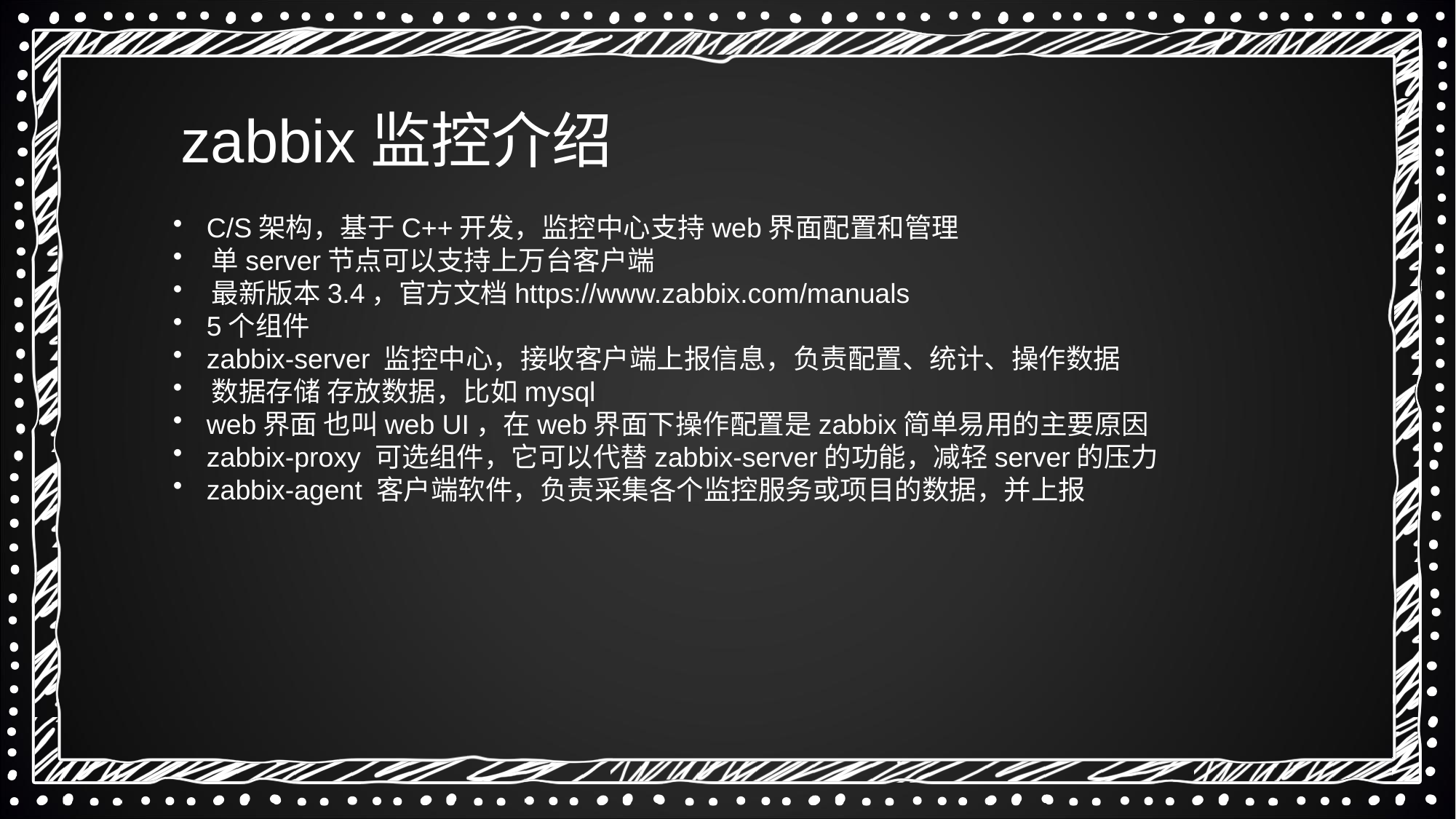

zabbix监控介绍
 C/S架构，基于C++开发，监控中心支持web界面配置和管理
 单server节点可以支持上万台客户端
 最新版本3.4，官方文档https://www.zabbix.com/manuals
 5个组件
 zabbix-server 监控中心，接收客户端上报信息，负责配置、统计、操作数据
 数据存储 存放数据，比如mysql
 web界面 也叫web UI，在web界面下操作配置是zabbix简单易用的主要原因
 zabbix-proxy 可选组件，它可以代替zabbix-server的功能，减轻server的压力
 zabbix-agent 客户端软件，负责采集各个监控服务或项目的数据，并上报